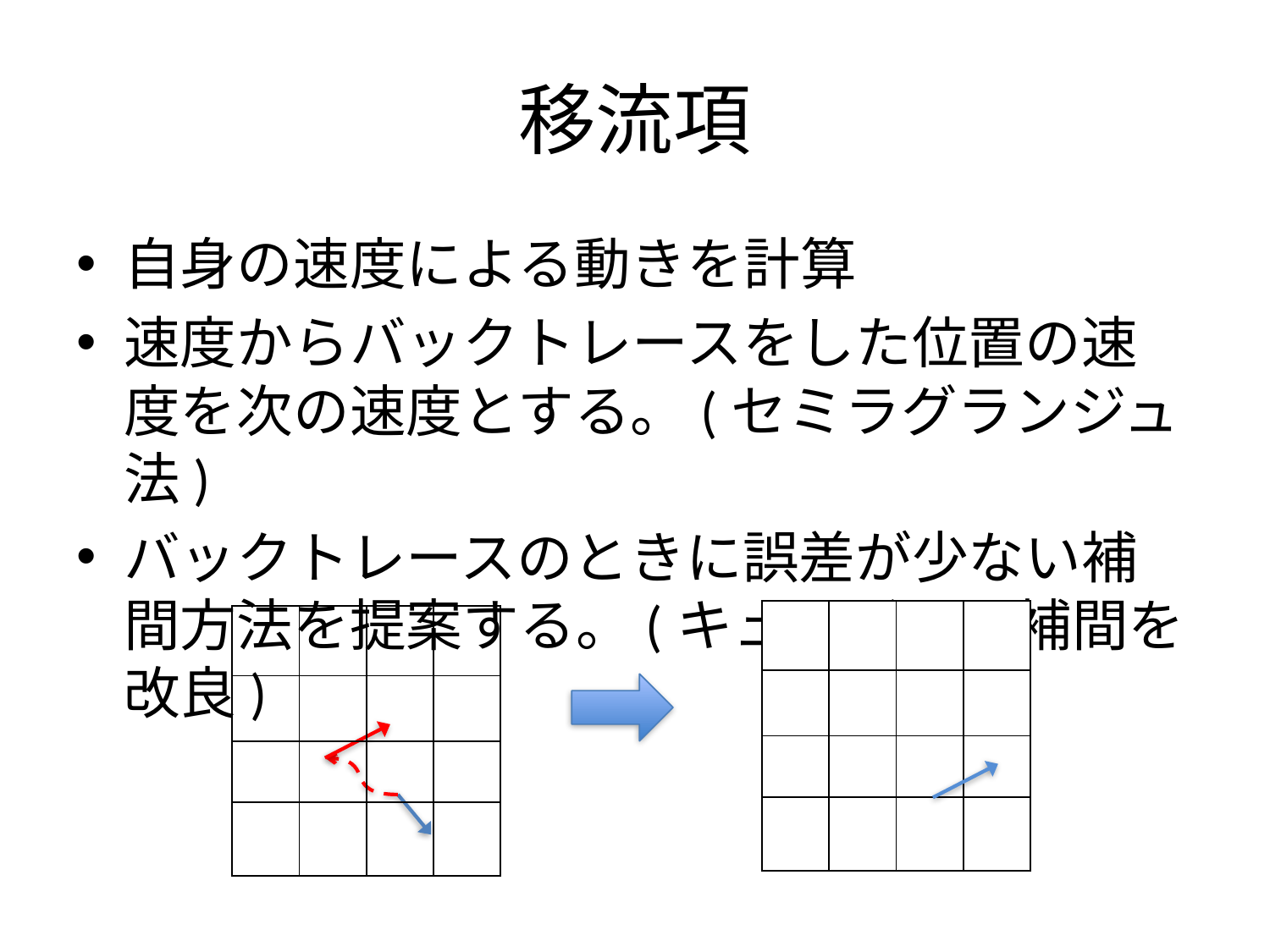

# 移流項
自身の速度による動きを計算
速度からバックトレースをした位置の速度を次の速度とする。(セミラグランジュ法)
バックトレースのときに誤差が少ない補間方法を提案する。(キュービック補間を改良)
|  |  |  |  |
| --- | --- | --- | --- |
|  |  |  |  |
|  |  |  |  |
|  |  |  |  |
|  |  |  |  |
| --- | --- | --- | --- |
|  |  |  |  |
|  |  |  |  |
|  |  |  |  |